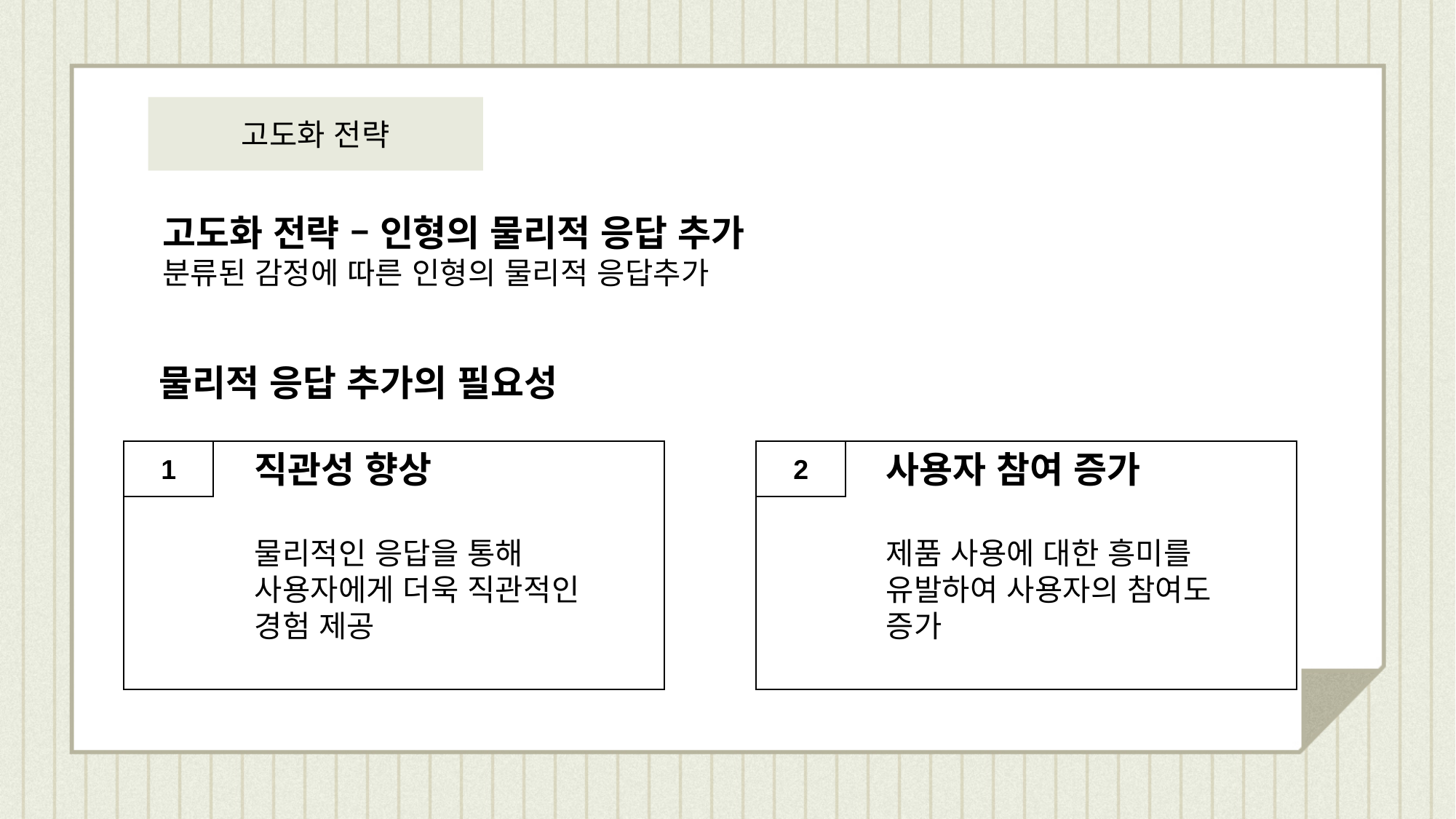

고도화 전략
고도화 전략 – 인형의 물리적 응답 추가
분류된 감정에 따른 인형의 물리적 응답추가

물리적 응답 추가의 필요성
1

직관성 향상

물리적인 응답을 통해 사용자에게 더욱 직관적인 경험 제공

2
사용자 참여 증가

제품 사용에 대한 흥미를 유발하여 사용자의 참여도 증가